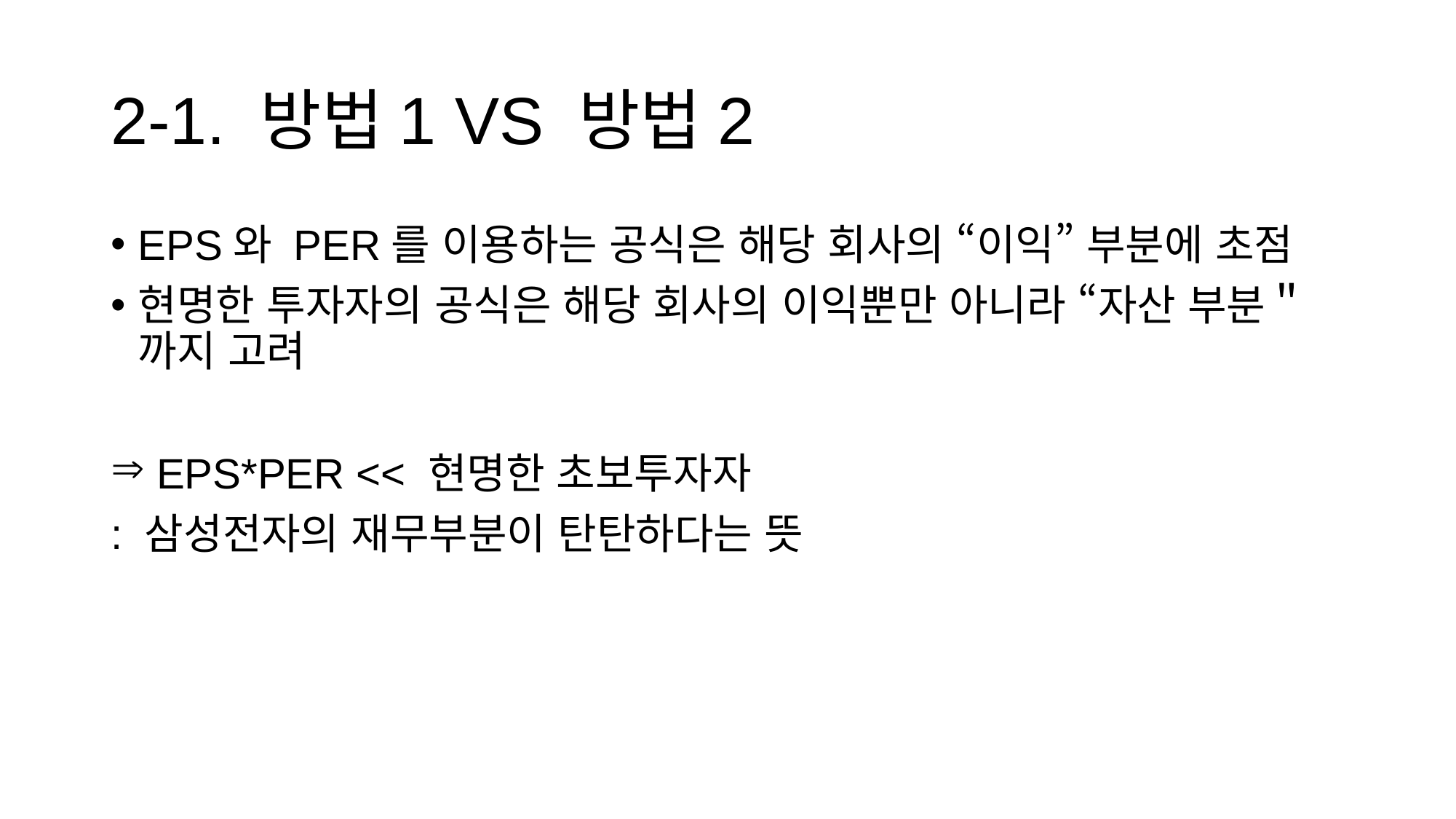

# 2-1. 방법1 VS 방법2
EPS와 PER를 이용하는 공식은 해당 회사의 “이익” 부분에 초점
현명한 투자자의 공식은 해당 회사의 이익뿐만 아니라 “자산 부분＂까지 고려

 EPS*PER << 현명한 초보투자자
: 삼성전자의 재무부분이 탄탄하다는 뜻